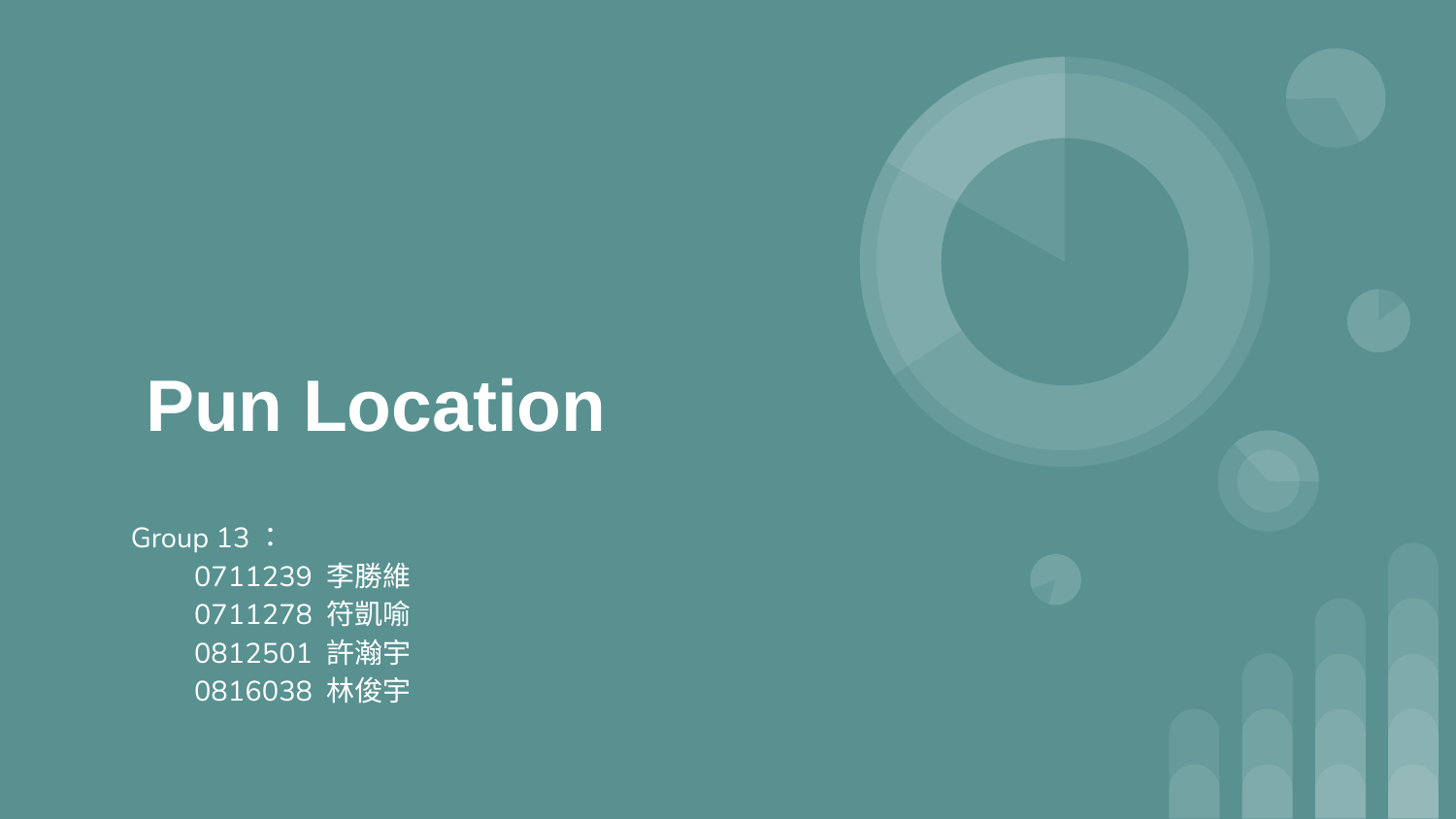

# Pun Location
Group 13：
0711239 李勝維
0711278 符凱喻
0812501 許瀚宇
0816038 林俊宇